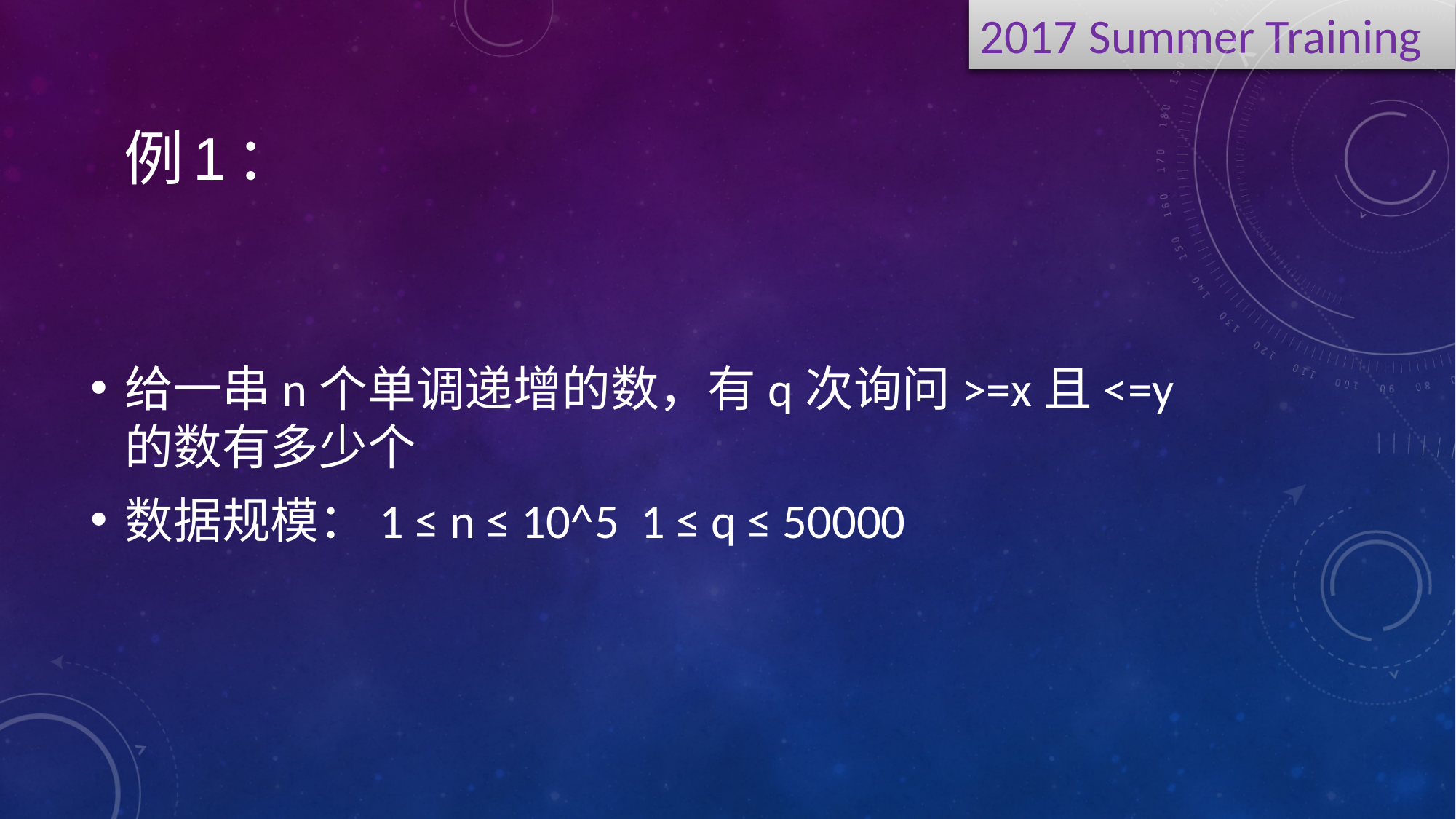

# 例1：
给一串n个单调递增的数，有q次询问>=x且<=y的数有多少个
数据规模：1 ≤ n ≤ 10^5  1 ≤ q ≤ 50000